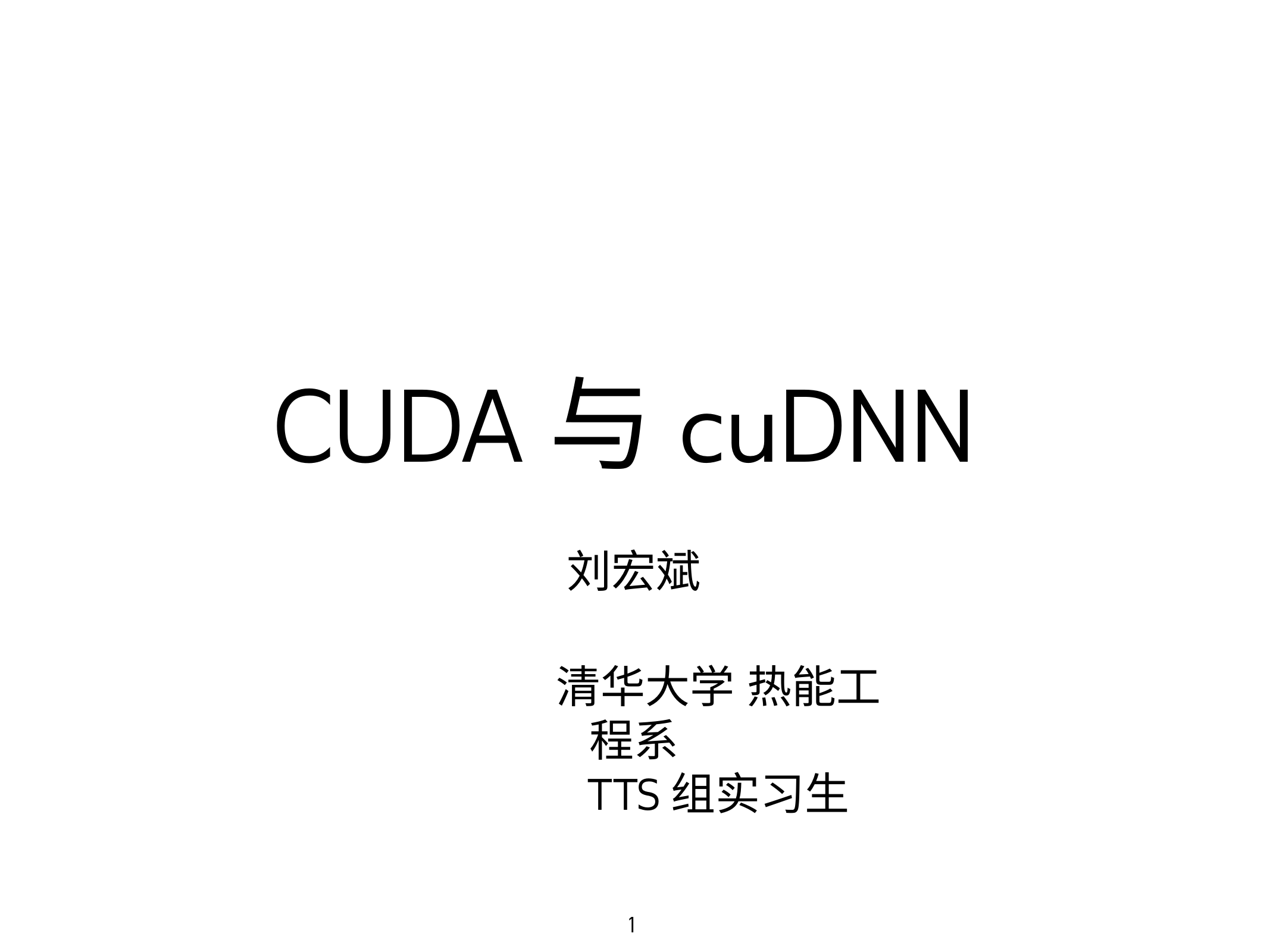

# CUDA与cuDNN
刘宏斌

清华大学 热能工程系
TTS组实习生
1